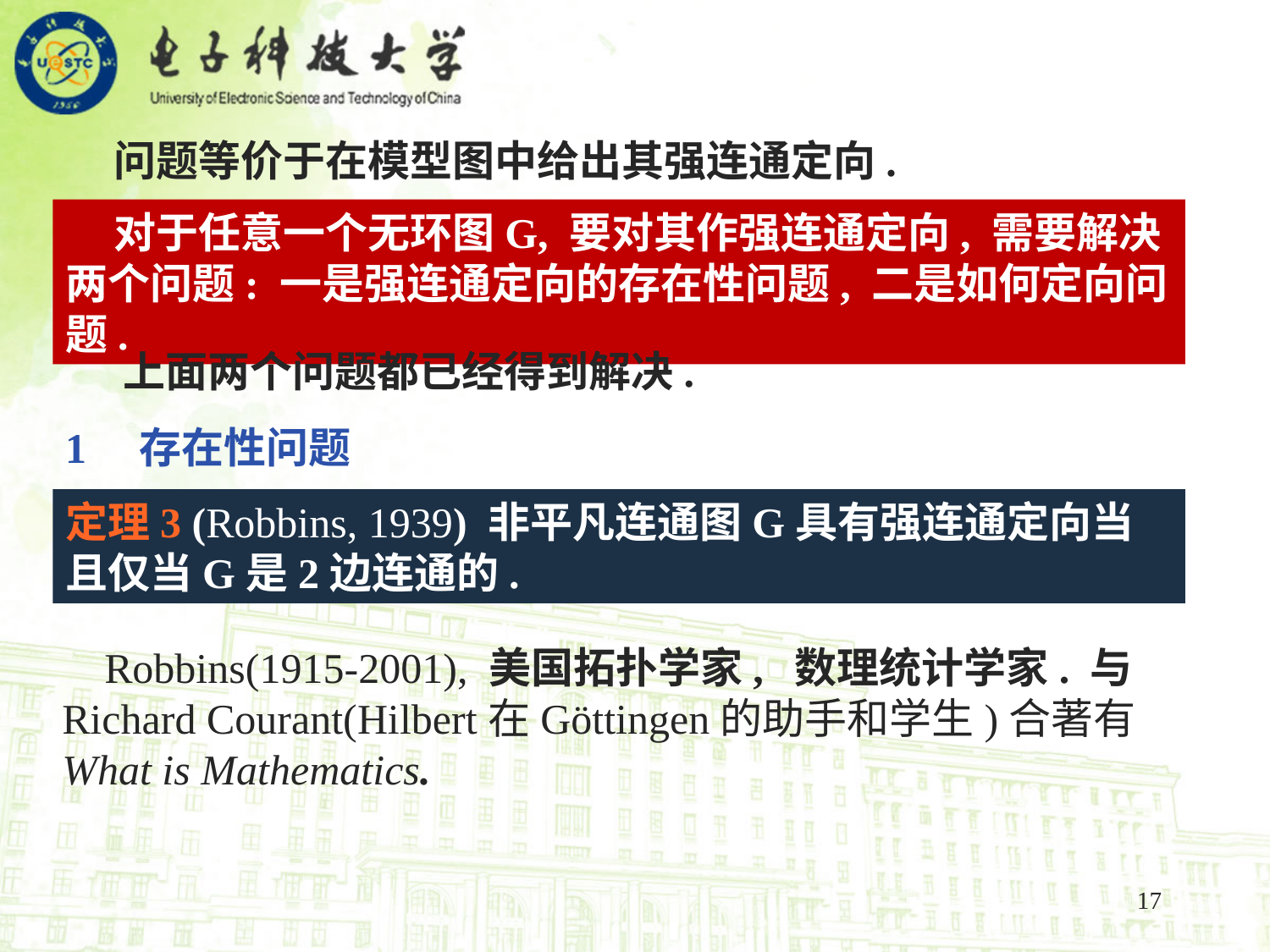

问题等价于在模型图中给出其强连通定向.
    对于任意一个无环图G, 要对其作强连通定向, 需要解决两个问题: 一是强连通定向的存在性问题, 二是如何定向问题.
     上面两个问题都已经得到解决.
1    存在性问题
定理3 (Robbins, 1939) 非平凡连通图G具有强连通定向当且仅当G是2边连通的.
    Robbins(1915-2001), 美国拓扑学家,  数理统计学家. 与Richard Courant(Hilbert在Göttingen的助手和学生)合著有What is Mathematics.
17